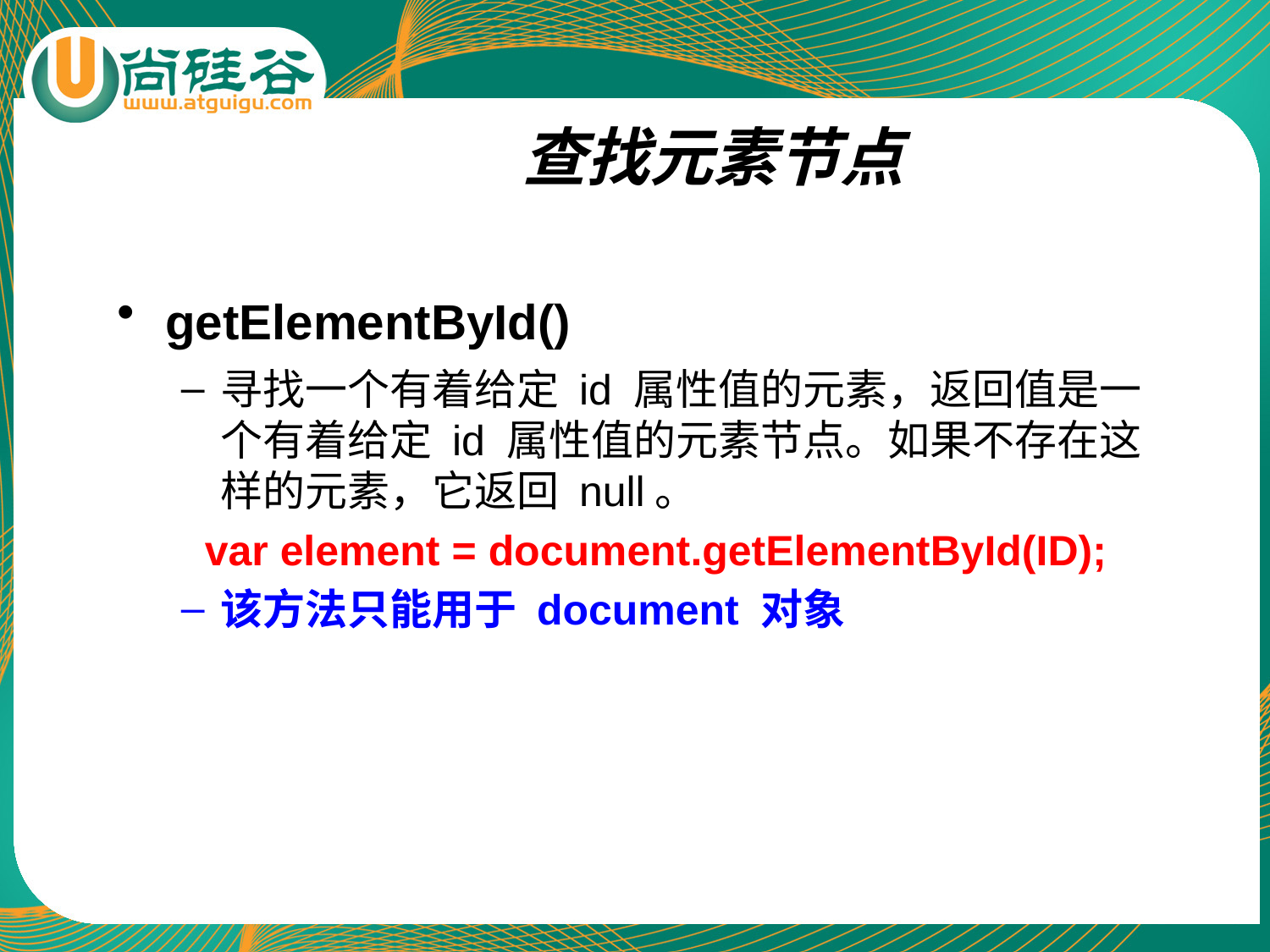

# 查找元素节点
getElementById()
寻找一个有着给定 id 属性值的元素，返回值是一个有着给定 id 属性值的元素节点。如果不存在这样的元素，它返回 null。
  var element = document.getElementById(ID);
该方法只能用于 document 对象